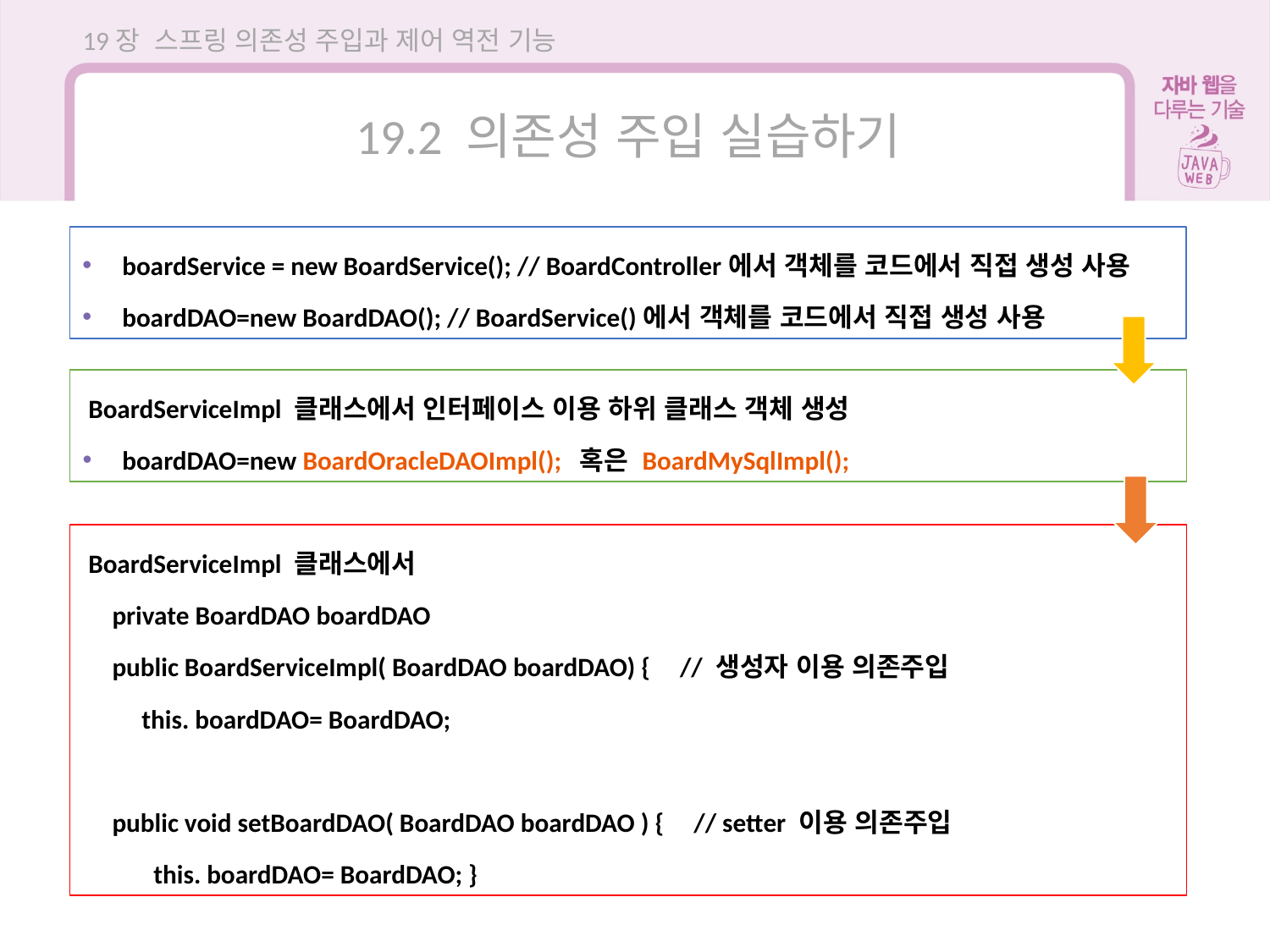

19장  스프링 의존성 주입과 제어 역전 기능
19.2 의존성 주입 실습하기
boardService = new BoardService(); // BoardController에서 객체를 코드에서 직접 생성 사용
boardDAO=new BoardDAO(); // BoardService()에서 객체를 코드에서 직접 생성 사용

 BoardServiceImpl 클래스에서 인터페이스 이용 하위 클래스 객체 생성
boardDAO=new BoardOracleDAOImpl();  혹은 BoardMySqlImpl();

 BoardServiceImpl 클래스에서
     private BoardDAO boardDAO
     public BoardServiceImpl( BoardDAO boardDAO) {     // 생성자 이용 의존주입
          this. boardDAO= BoardDAO;

     public void setBoardDAO( BoardDAO boardDAO ) {     // setter 이용 의존주입
            this. boardDAO= BoardDAO; }